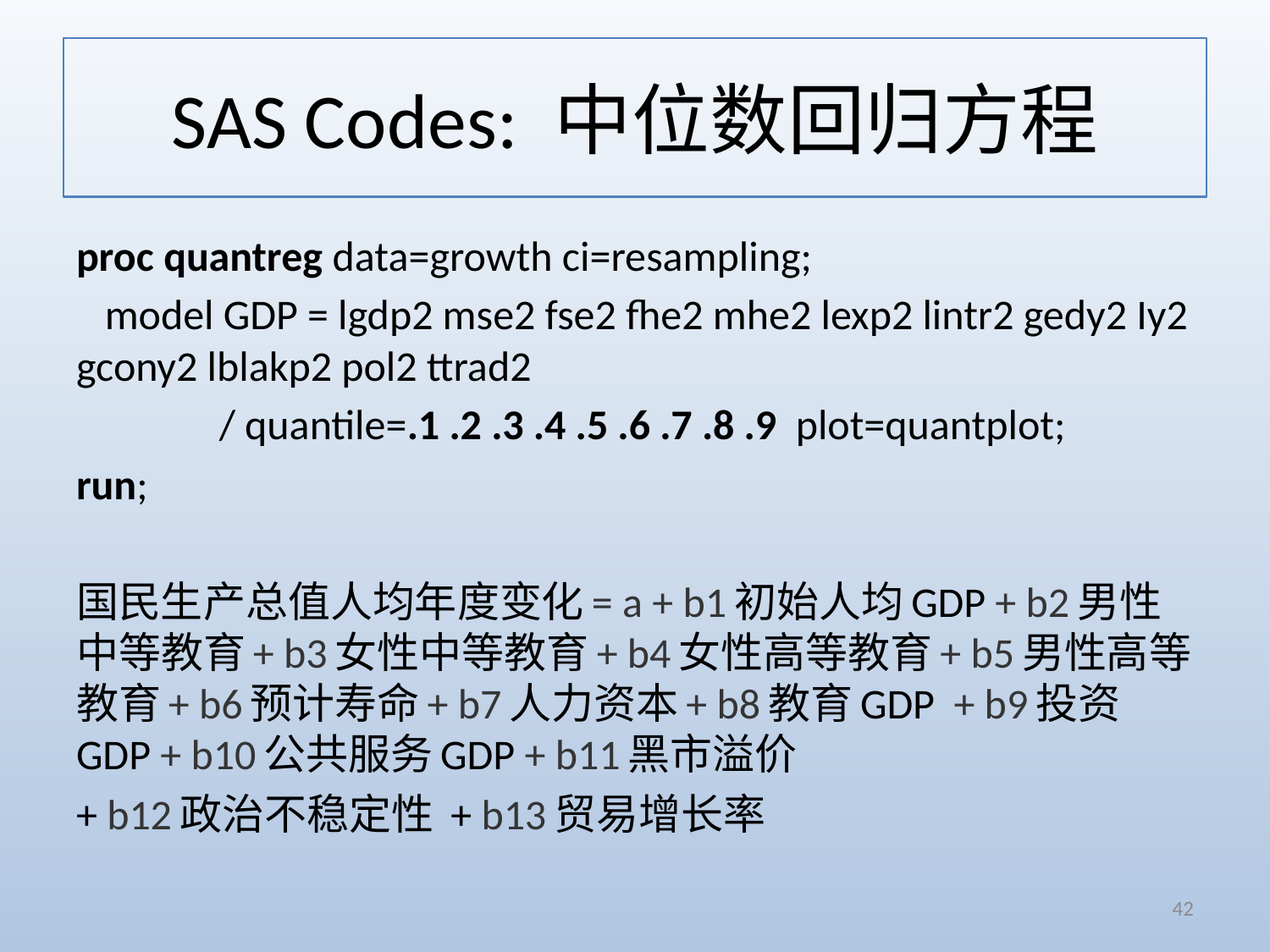

# SAS Codes: 中位数回归方程
proc quantreg data=growth ci=resampling;
   model GDP = lgdp2 mse2 fse2 fhe2 mhe2 lexp2 lintr2 gedy2 Iy2 gcony2 lblakp2 pol2 ttrad2
               / quantile=.1 .2 .3 .4 .5 .6 .7 .8 .9  plot=quantplot;
run;

国民生产总值人均年度变化= a + b1初始人均GDP + b2男性中等教育+ b3女性中等教育+ b4女性高等教育+ b5男性高等教育+ b6预计寿命+ b7人力资本+ b8教育GDP  + b9投资GDP + b10公共服务GDP + b11黑市溢价
+ b12政治不稳定性 + b13贸易增长率
42